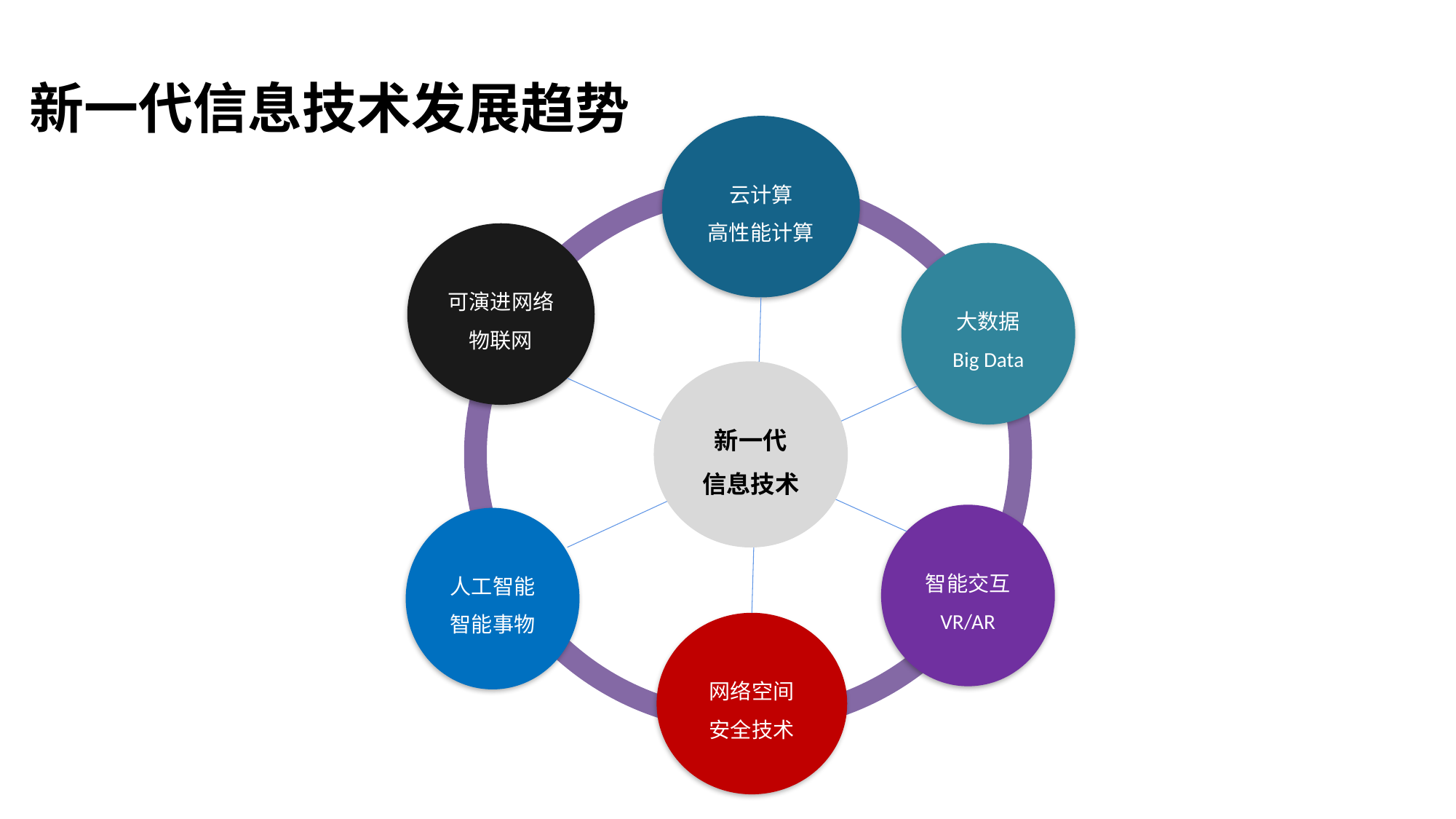

新一代信息技术发展趋势
云计算
高性能计算

可演进网络
物联网
大数据
Big Data
新一代
信息技术
智能交互
VR/AR
人工智能
智能事物
网络空间
安全技术